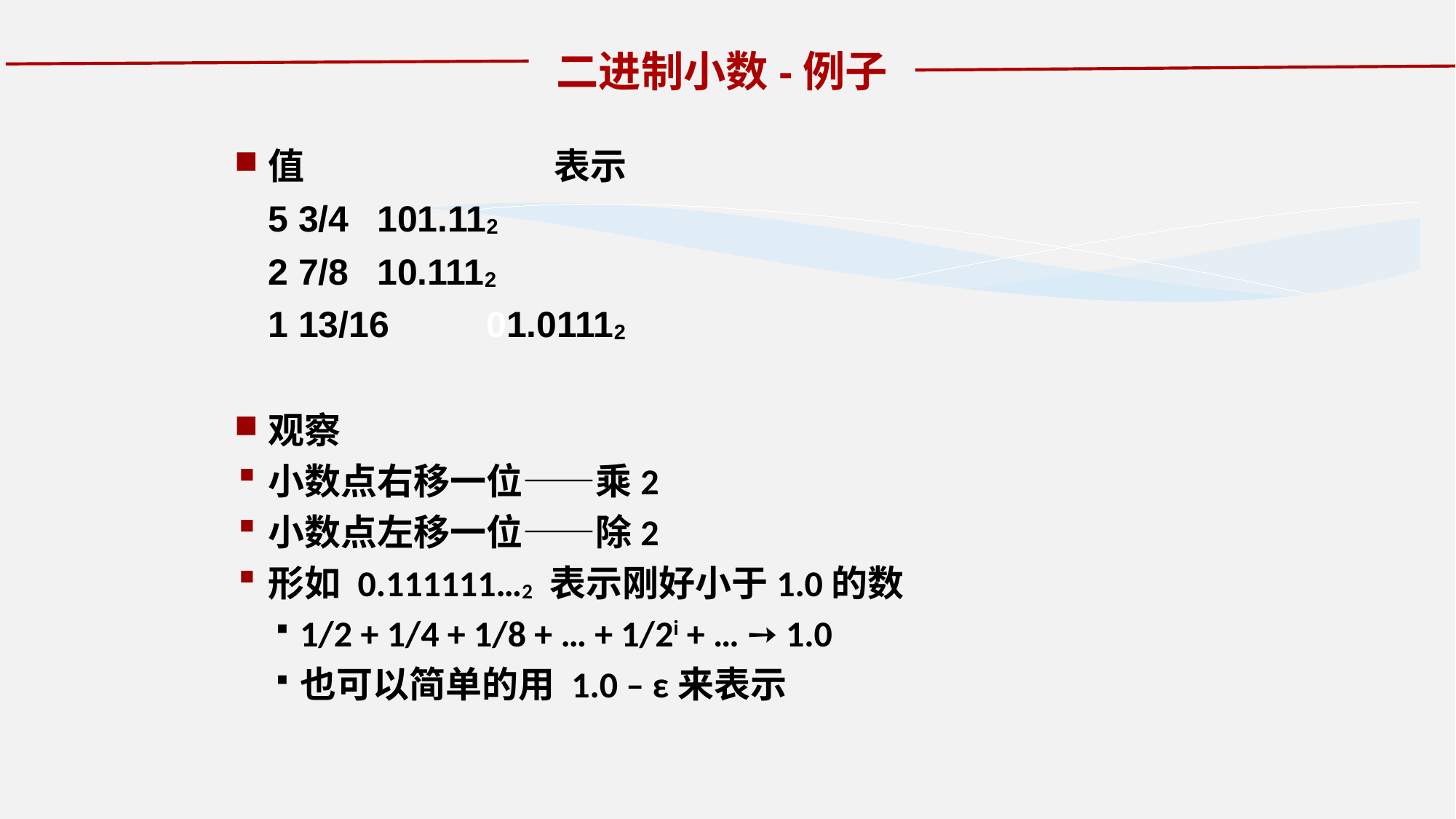

二进制小数-例子
值	表示
	5 3/4	101.112
 	2 7/8	10.1112
  	1 13/16	01.01112
观察
小数点右移一位——乘2
小数点左移一位——除2
形如 0.111111…2 表示刚好小于1.0的数
1/2 + 1/4 + 1/8 + … + 1/2i + … ➙ 1.0
也可以简单的用 1.0 – ε来表示